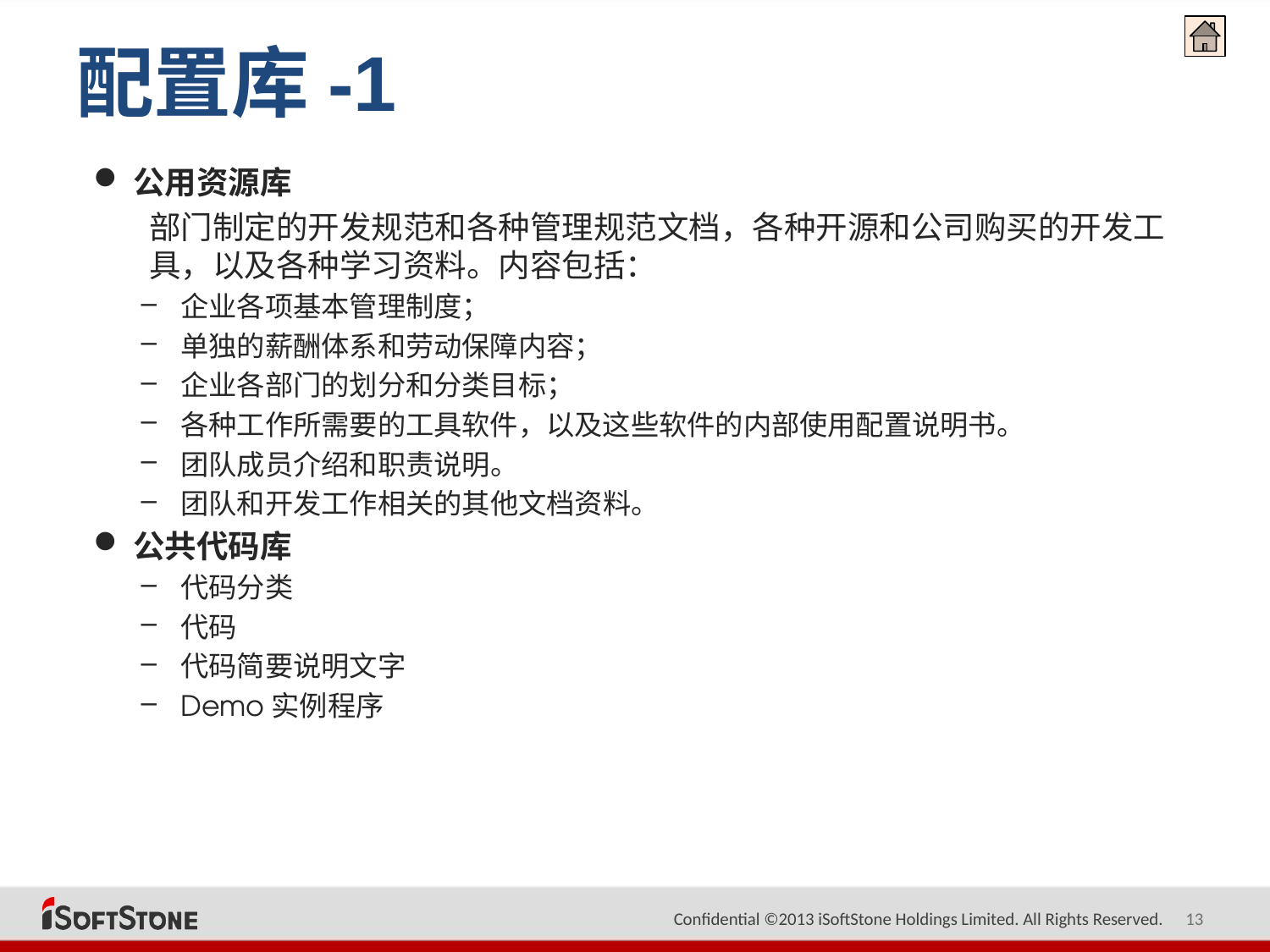

# 配置库-1
公用资源库
部门制定的开发规范和各种管理规范文档，各种开源和公司购买的开发工具，以及各种学习资料。内容包括：
企业各项基本管理制度；
单独的薪酬体系和劳动保障内容；
企业各部门的划分和分类目标；
各种工作所需要的工具软件，以及这些软件的内部使用配置说明书。
团队成员介绍和职责说明。
团队和开发工作相关的其他文档资料。
公共代码库
代码分类
代码
代码简要说明文字
Demo实例程序
13